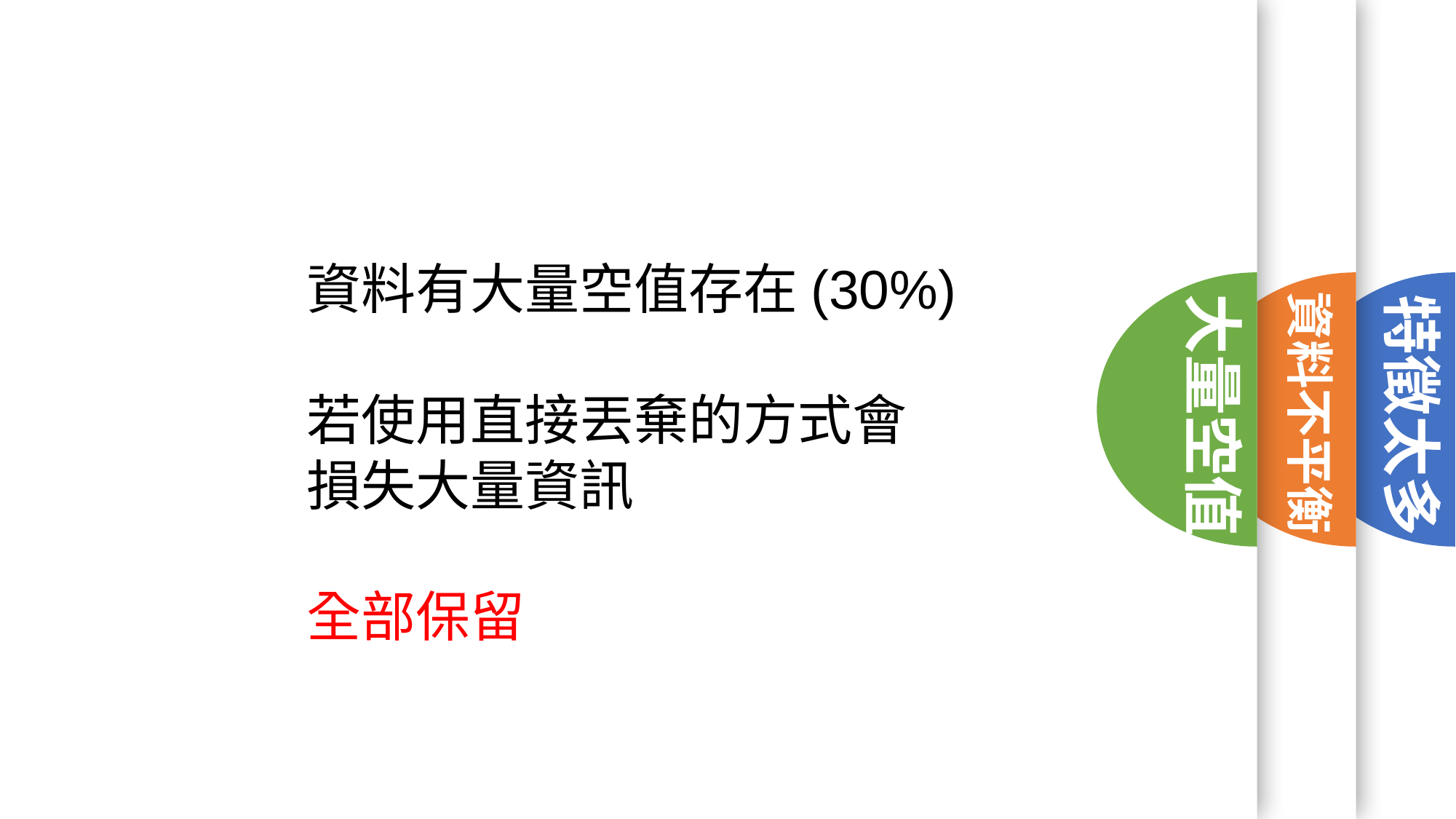

資料有大量空值存在(30%)

若使用直接丟棄的方式會損失大量資訊

全部保留

資料不平衡

大量空值
特徵太多